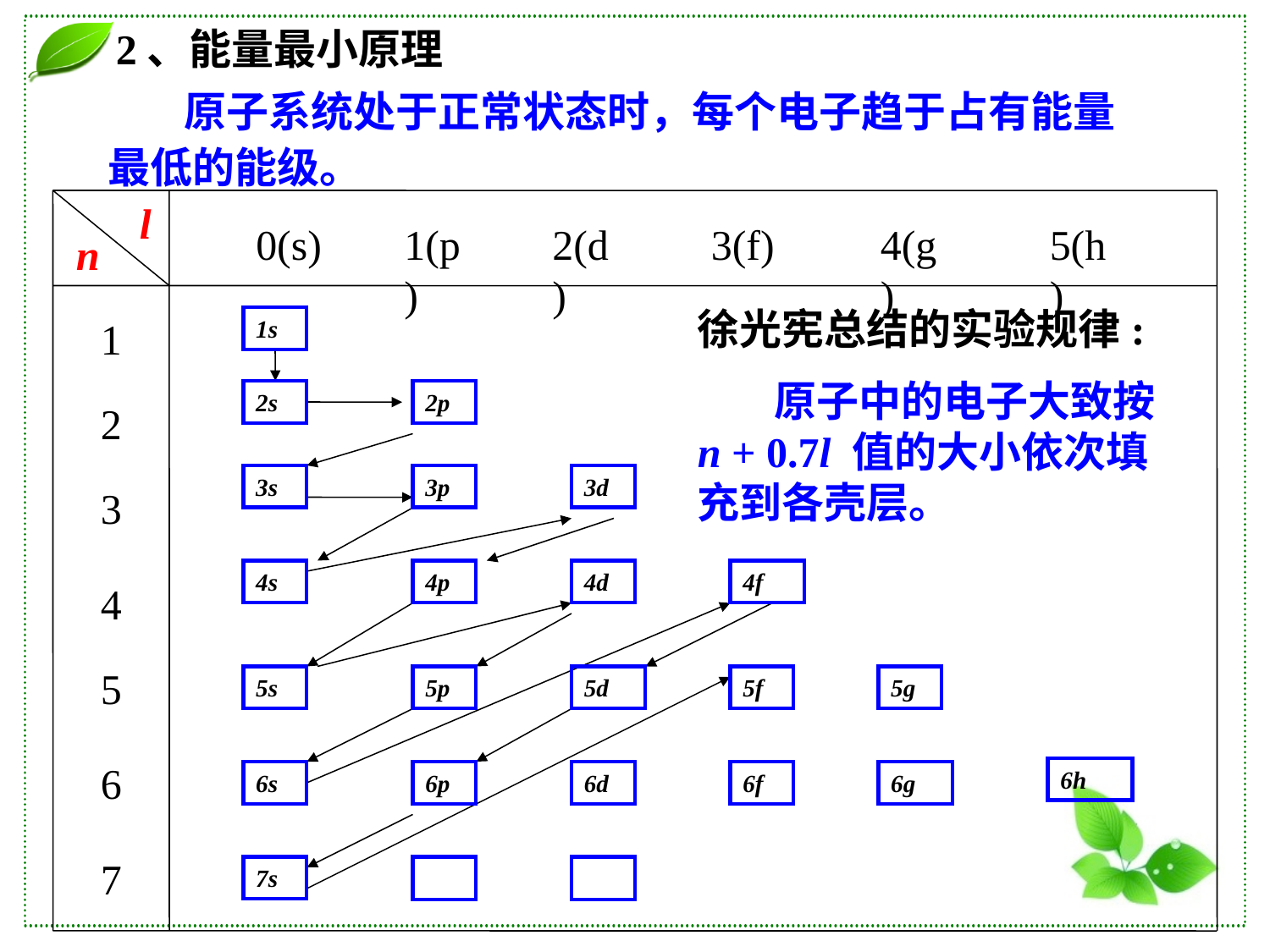

2、能量最小原理
       原子系统处于正常状态时，每个电子趋于占有能量最低的能级。

0(s)
1(p)
2(d)
3(f)
4(g)
5(h)
1
1s
2s
2p
2
3s
3p
3d
3
4s
4p
4d
4f
4
5
5s
5p
5d
5f
5g
6
6h
6s
6p
6d
6f
6g
7
7s

l
n
徐光宪总结的实验规律:
       原子中的电子大致按n + 0.7l 值的大小依次填充到各壳层。